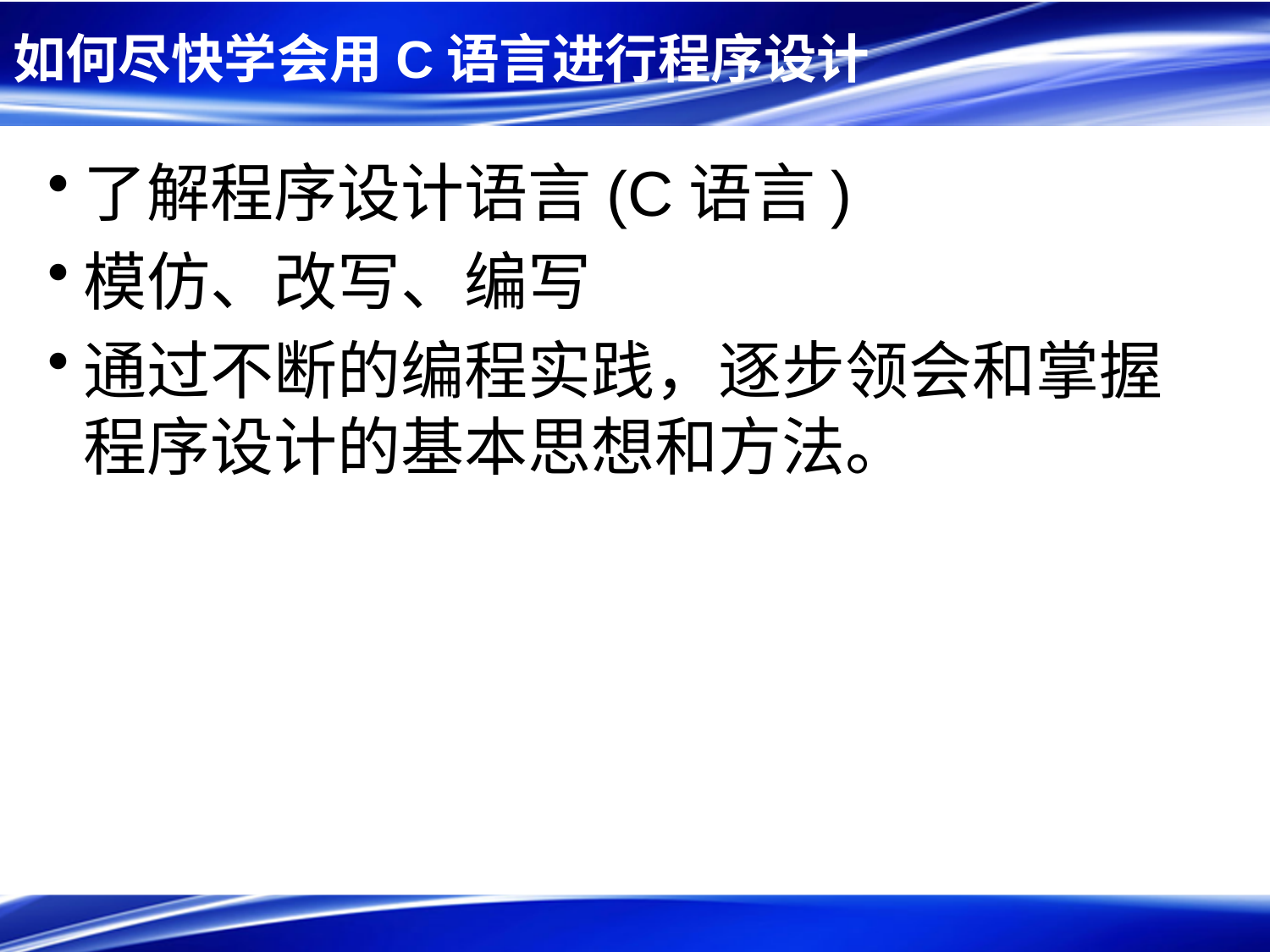

# 如何尽快学会用C语言进行程序设计
了解程序设计语言(C语言)
模仿、改写、编写
通过不断的编程实践，逐步领会和掌握程序设计的基本思想和方法。